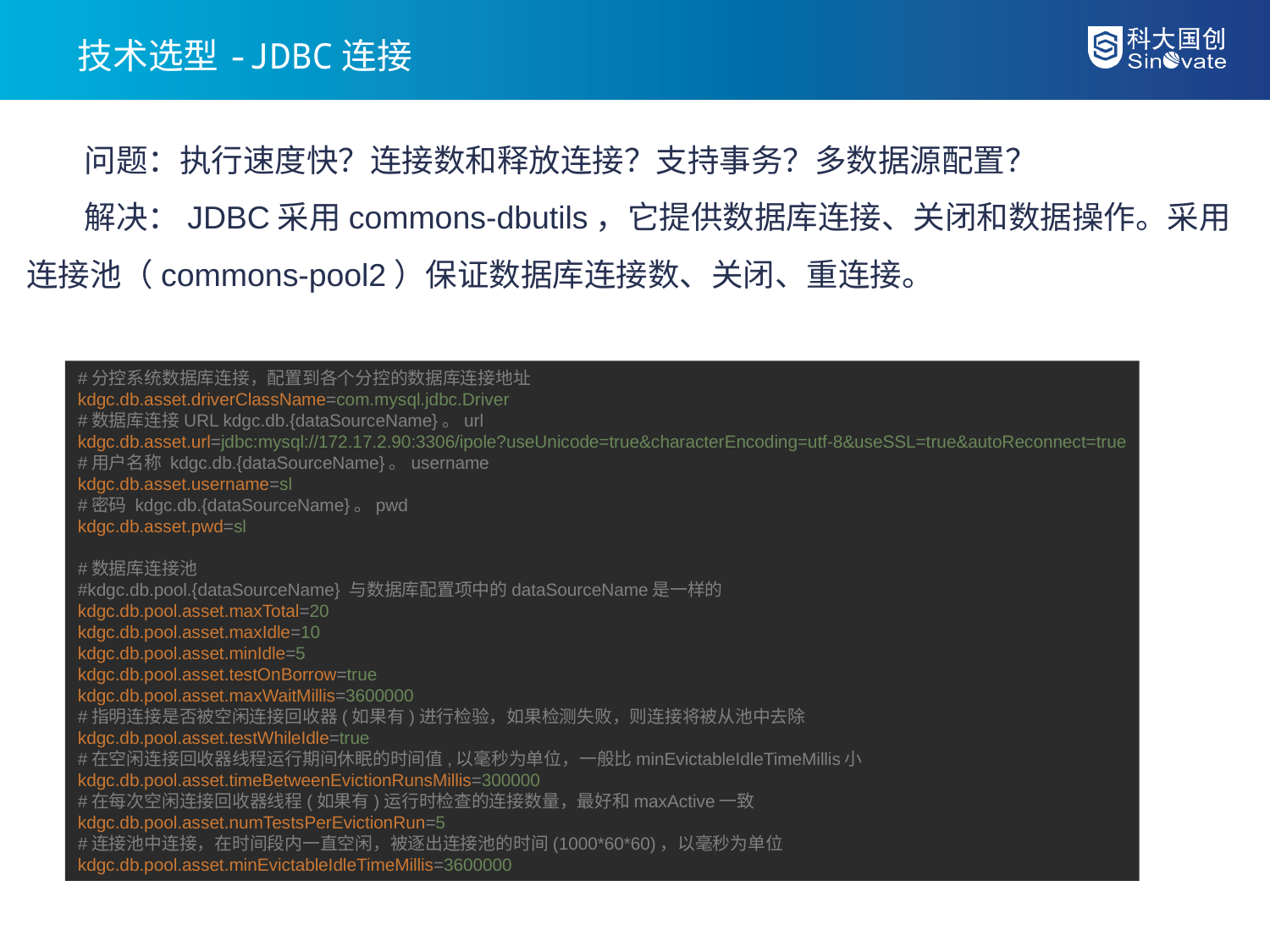

技术选型-JDBC连接
       问题：执行速度快？连接数和释放连接？支持事务？多数据源配置？
       解决：JDBC采用commons-dbutils，它提供数据库连接、关闭和数据操作。采用连接池（commons-pool2）保证数据库连接数、关闭、重连接。

#分控系统数据库连接，配置到各个分控的数据库连接地址
kdgc.db.asset.driverClassName=com.mysql.jdbc.Driver
#数据库连接URL kdgc.db.{dataSourceName}。url
kdgc.db.asset.url=jdbc:mysql://172.17.2.90:3306/ipole?useUnicode=true&characterEncoding=utf-8&useSSL=true&autoReconnect=true
#用户名称 kdgc.db.{dataSourceName}。username
kdgc.db.asset.username=sl
#密码 kdgc.db.{dataSourceName}。pwd
kdgc.db.asset.pwd=sl
#数据库连接池
#kdgc.db.pool.{dataSourceName} 与数据库配置项中的dataSourceName是一样的
kdgc.db.pool.asset.maxTotal=20
kdgc.db.pool.asset.maxIdle=10
kdgc.db.pool.asset.minIdle=5
kdgc.db.pool.asset.testOnBorrow=true
kdgc.db.pool.asset.maxWaitMillis=3600000
#指明连接是否被空闲连接回收器(如果有)进行检验，如果检测失败，则连接将被从池中去除
kdgc.db.pool.asset.testWhileIdle=true
#在空闲连接回收器线程运行期间休眠的时间值,以毫秒为单位，一般比minEvictableIdleTimeMillis小
kdgc.db.pool.asset.timeBetweenEvictionRunsMillis=300000
#在每次空闲连接回收器线程(如果有)运行时检查的连接数量，最好和maxActive一致
kdgc.db.pool.asset.numTestsPerEvictionRun=5
#连接池中连接，在时间段内一直空闲，被逐出连接池的时间(1000*60*60)，以毫秒为单位
kdgc.db.pool.asset.minEvictableIdleTimeMillis=3600000